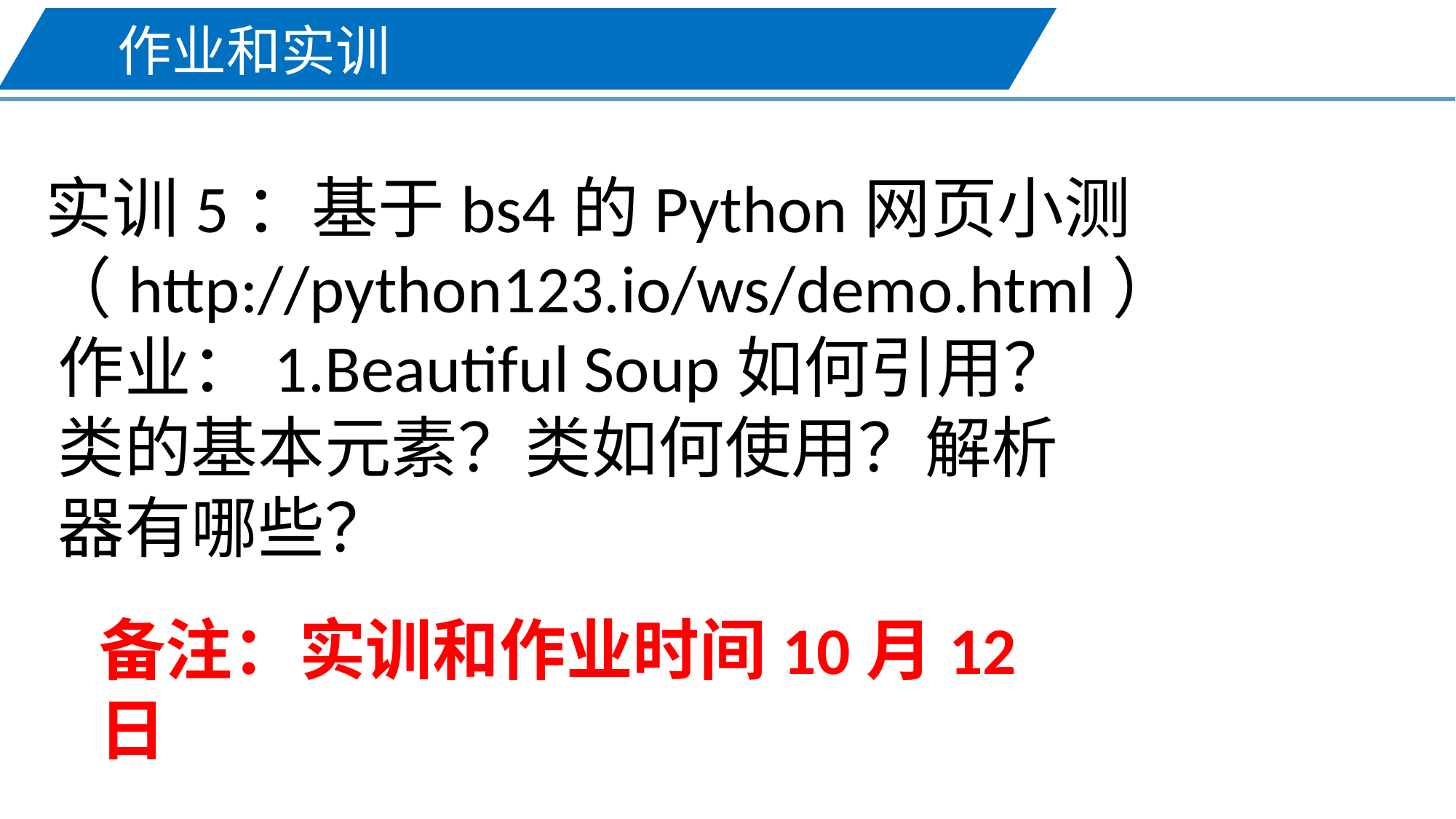

作业和实训
实训5：基于bs4的Python网页小测（http://python123.io/ws/demo.html）
作业：1.Beautiful Soup如何引用？类的基本元素？类如何使用？解析器有哪些？
备注：实训和作业时间10月12日